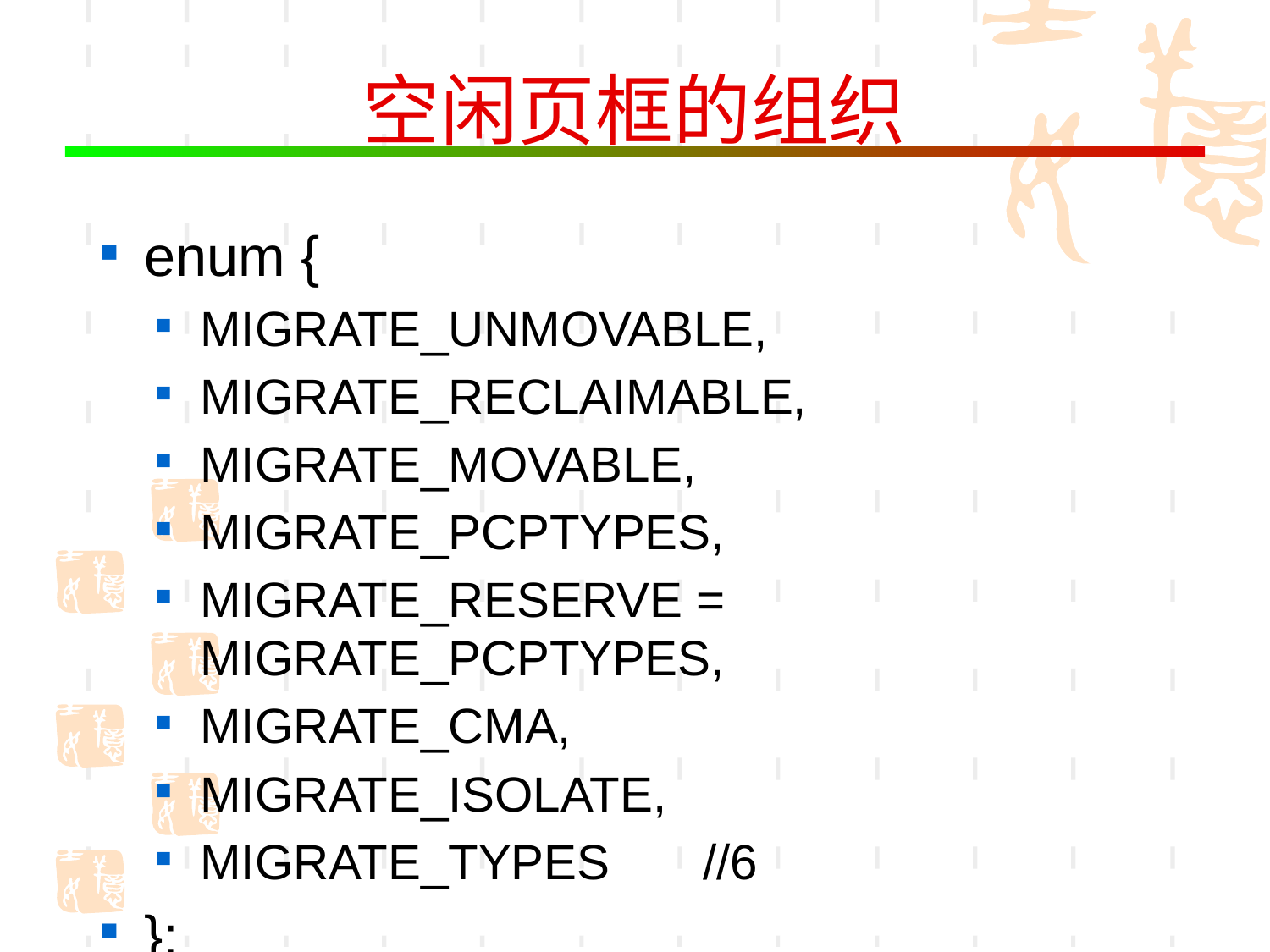

# 空闲页框的组织
enum {
MIGRATE_UNMOVABLE,
MIGRATE_RECLAIMABLE,
MIGRATE_MOVABLE,
MIGRATE_PCPTYPES,
MIGRATE_RESERVE = MIGRATE_PCPTYPES,
MIGRATE_CMA,
MIGRATE_ISOLATE,
MIGRATE_TYPES	//6
};